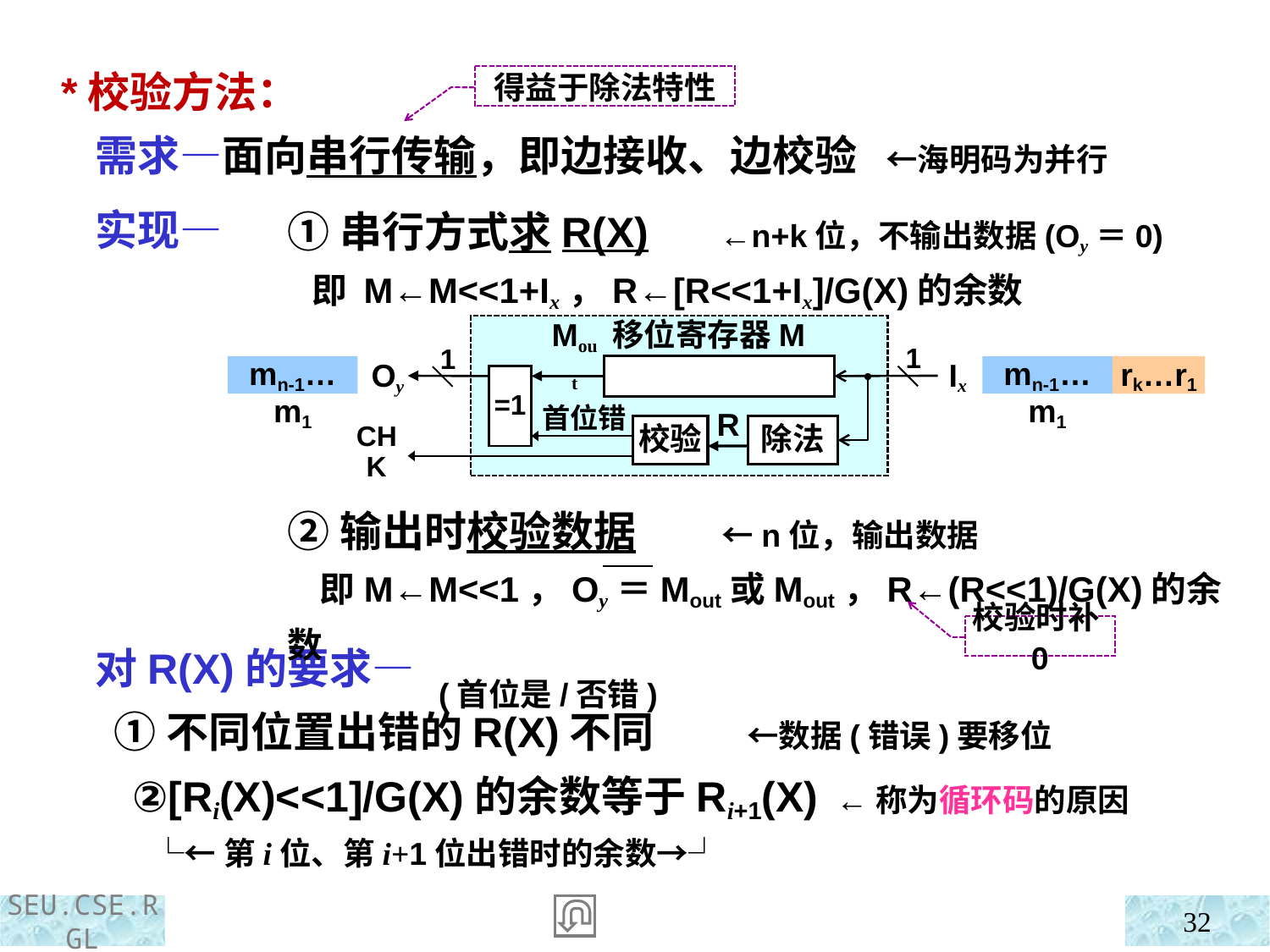

*校验方法：
     需求—面向串行传输，即边接收、边校验   ←海明码为并行
     实现—
得益于除法特性
①串行方式求R(X)      ←n+k位，不输出数据(Oy＝0)
  即 M←M<<1+Ix，R←[R<<1+Ix]/G(X)的余数

移位寄存器M
1
1
Ix

Oy
R
除法
CHK
Mout
=1
首位错
校验
mn-1…m1
mn-1…m1
rk…r1
②输出时校验数据         ←n位，输出数据
   即M←M<<1，Oy＝Mout或Mout，R←(R<<1)/G(X)的余数
                 (首位是/否错)
校验时补0
     对R(X)的要求—
        ①不同位置出错的R(X)不同          ←数据(错误)要移位
        ②[Ri(X)<<1]/G(X)的余数等于Ri+1(X)  ←称为循环码的原因
                └←第i位、第i+1位出错时的余数→┘

32